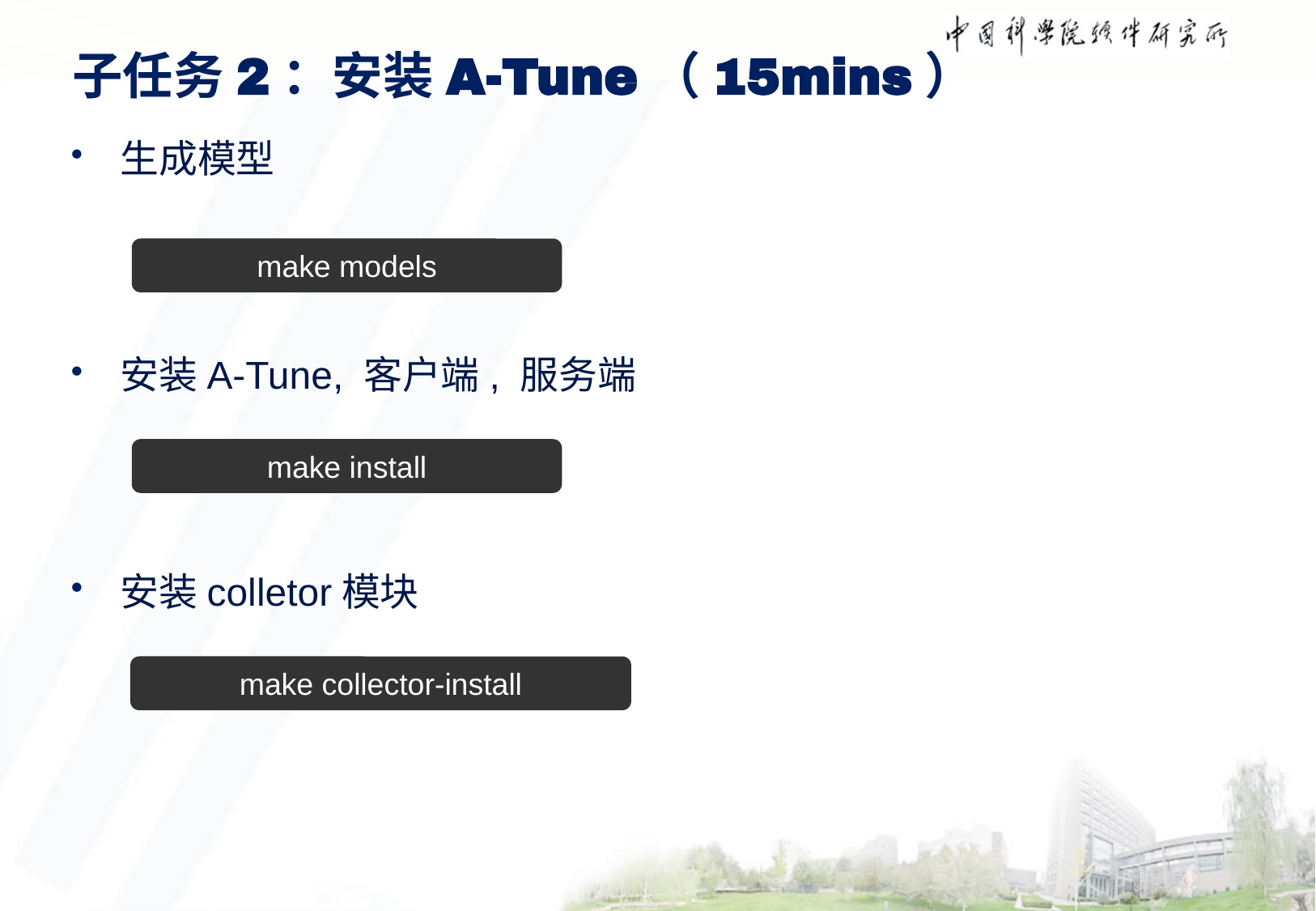

# 子任务2：安装A-Tune（15mins）
生成模型

安装A-Tune, 客户端, 服务端

安装colletor模块

make models
make install
make collector-install